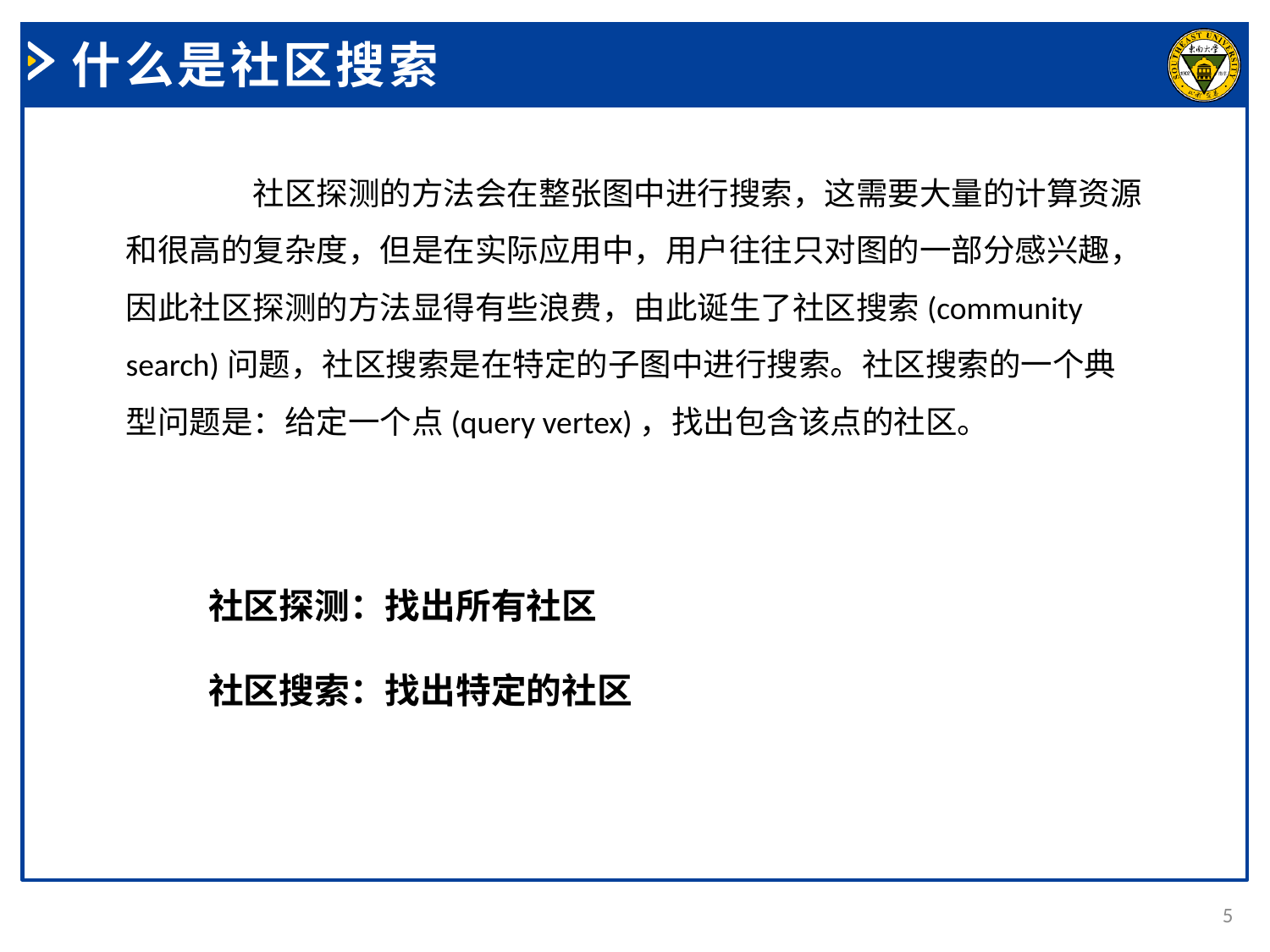

什么是社区搜索
	社区探测的方法会在整张图中进行搜索，这需要大量的计算资源和很高的复杂度，但是在实际应用中，用户往往只对图的一部分感兴趣，因此社区探测的方法显得有些浪费，由此诞生了社区搜索(community search)问题，社区搜索是在特定的子图中进行搜索。社区搜索的一个典型问题是：给定一个点(query vertex)，找出包含该点的社区。
社区探测：找出所有社区

社区搜索：找出特定的社区
5